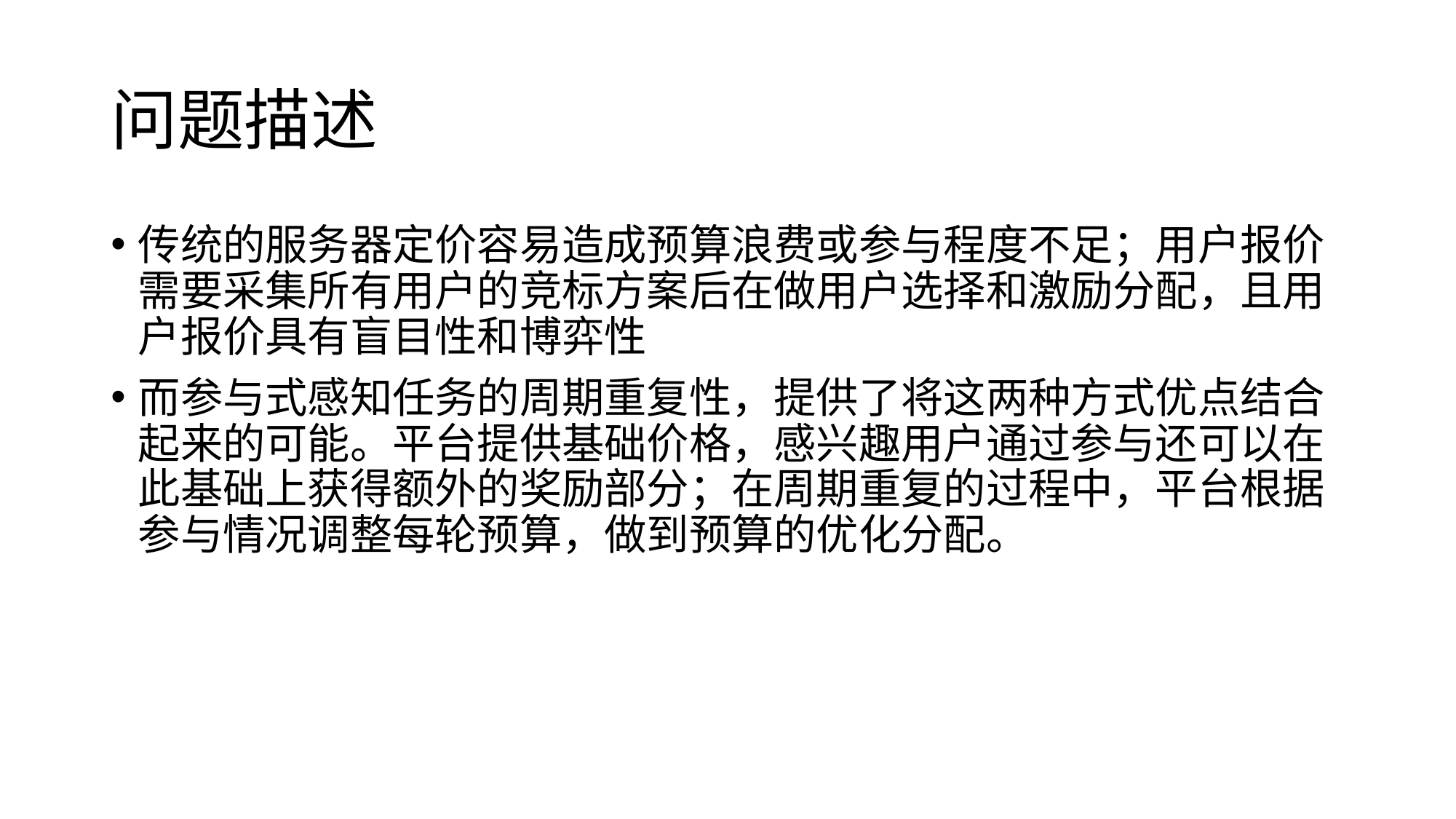

# 问题描述
传统的服务器定价容易造成预算浪费或参与程度不足；用户报价需要采集所有用户的竞标方案后在做用户选择和激励分配，且用户报价具有盲目性和博弈性
而参与式感知任务的周期重复性，提供了将这两种方式优点结合起来的可能。平台提供基础价格，感兴趣用户通过参与还可以在此基础上获得额外的奖励部分；在周期重复的过程中，平台根据参与情况调整每轮预算，做到预算的优化分配。